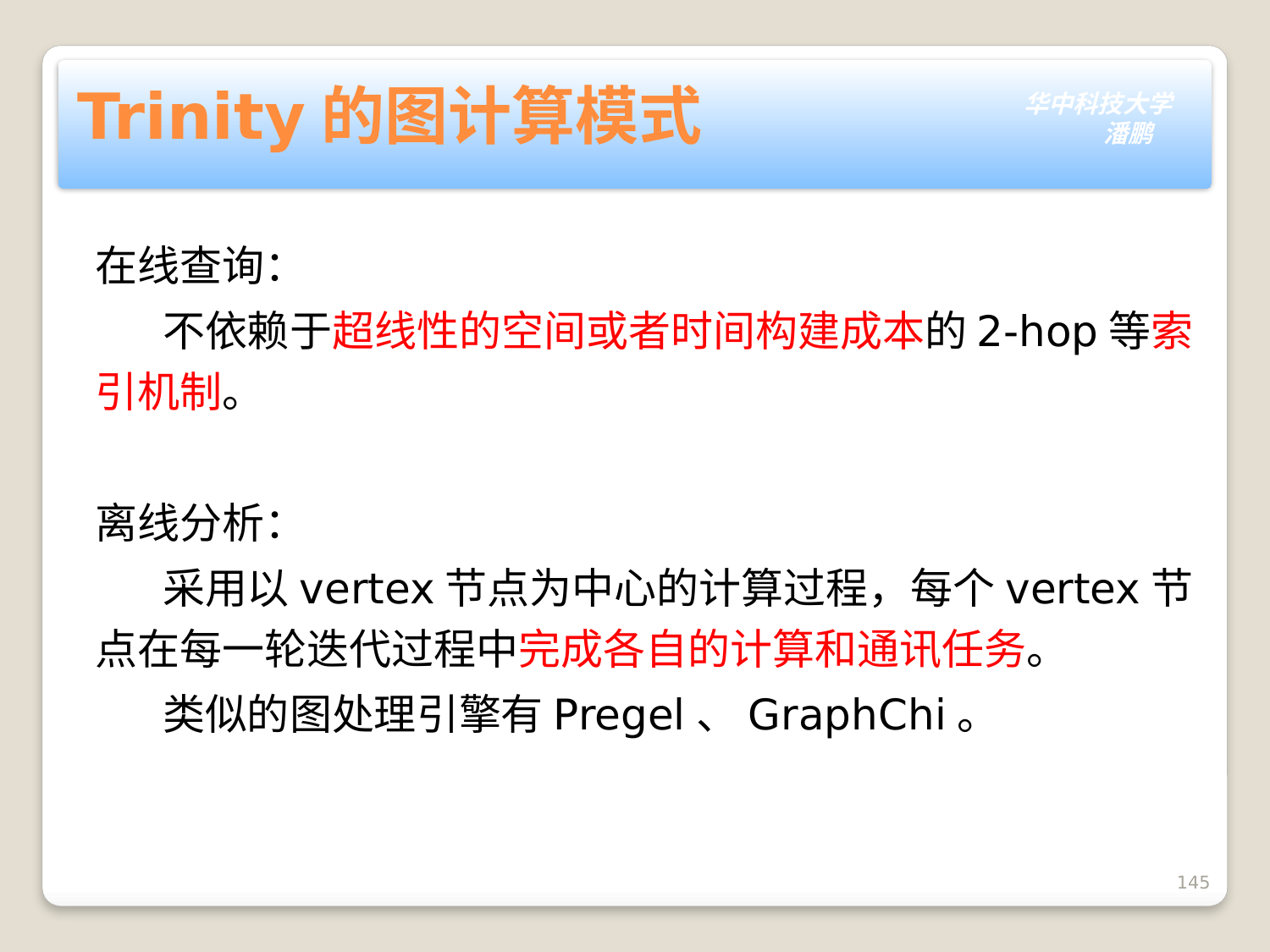

# Trinity的图计算模式
在线查询：
      不依赖于超线性的空间或者时间构建成本的2-hop等索引机制。

离线分析：
      采用以vertex节点为中心的计算过程，每个vertex节点在每一轮迭代过程中完成各自的计算和通讯任务。
      类似的图处理引擎有Pregel、GraphChi。
145